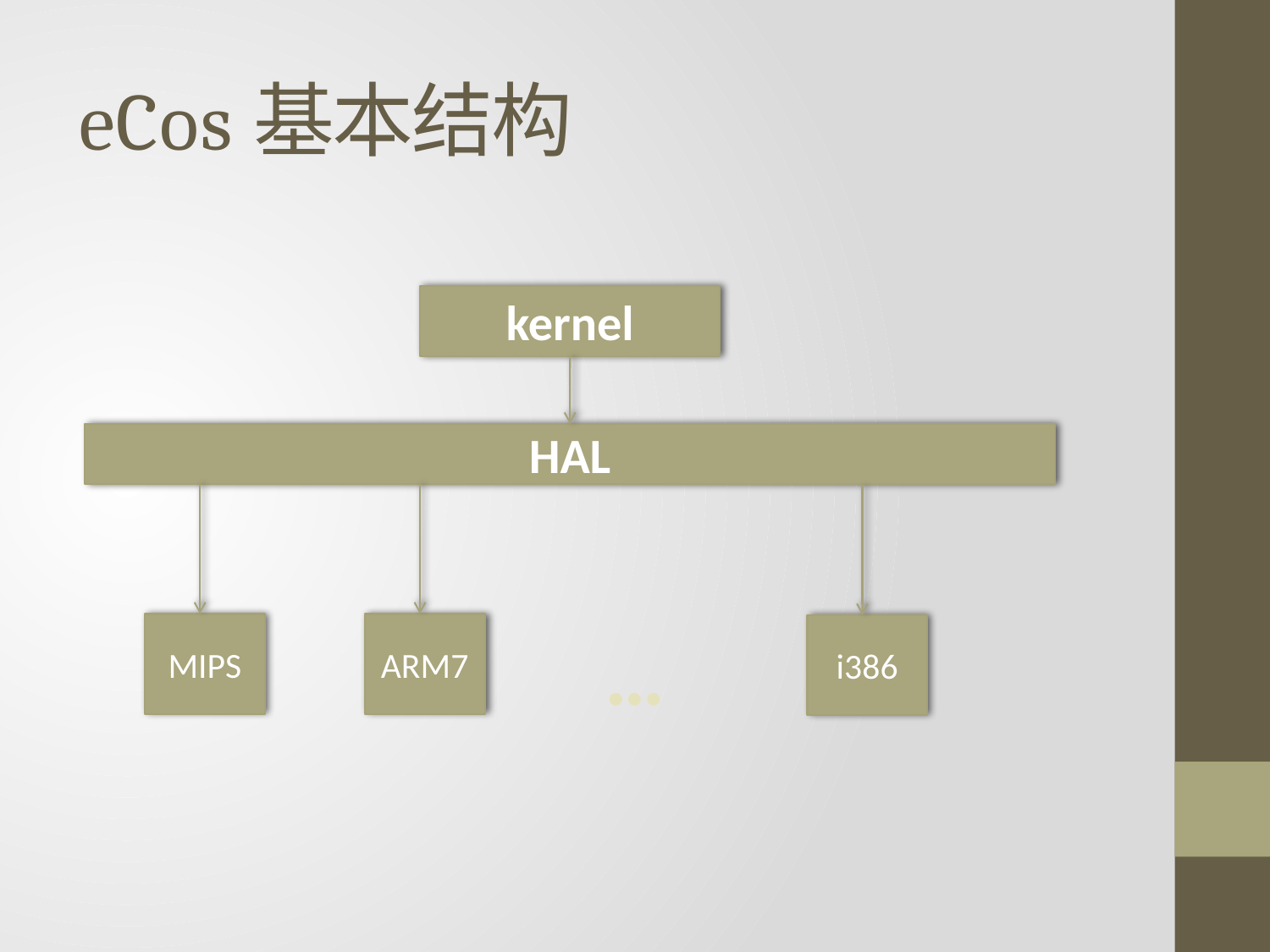

# eCos基本结构

kernel
HAL
MIPS
ARM7
…
i386